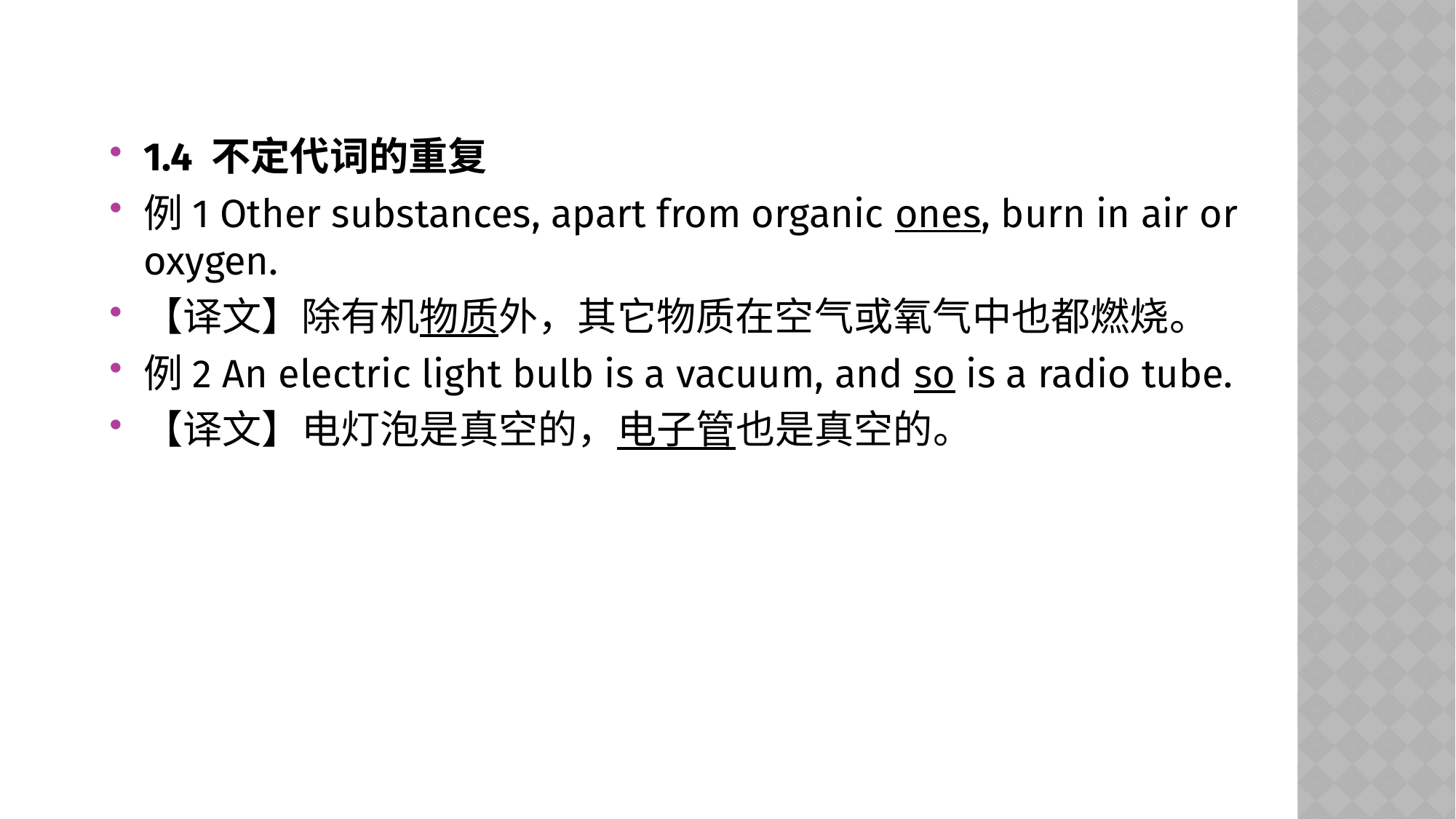

1.4 不定代词的重复
例1 Other substances, apart from organic ones, burn in air or oxygen.
【译文】除有机物质外，其它物质在空气或氧气中也都燃烧。
例2 An electric light bulb is a vacuum, and so is a radio tube.
【译文】电灯泡是真空的，电子管也是真空的。